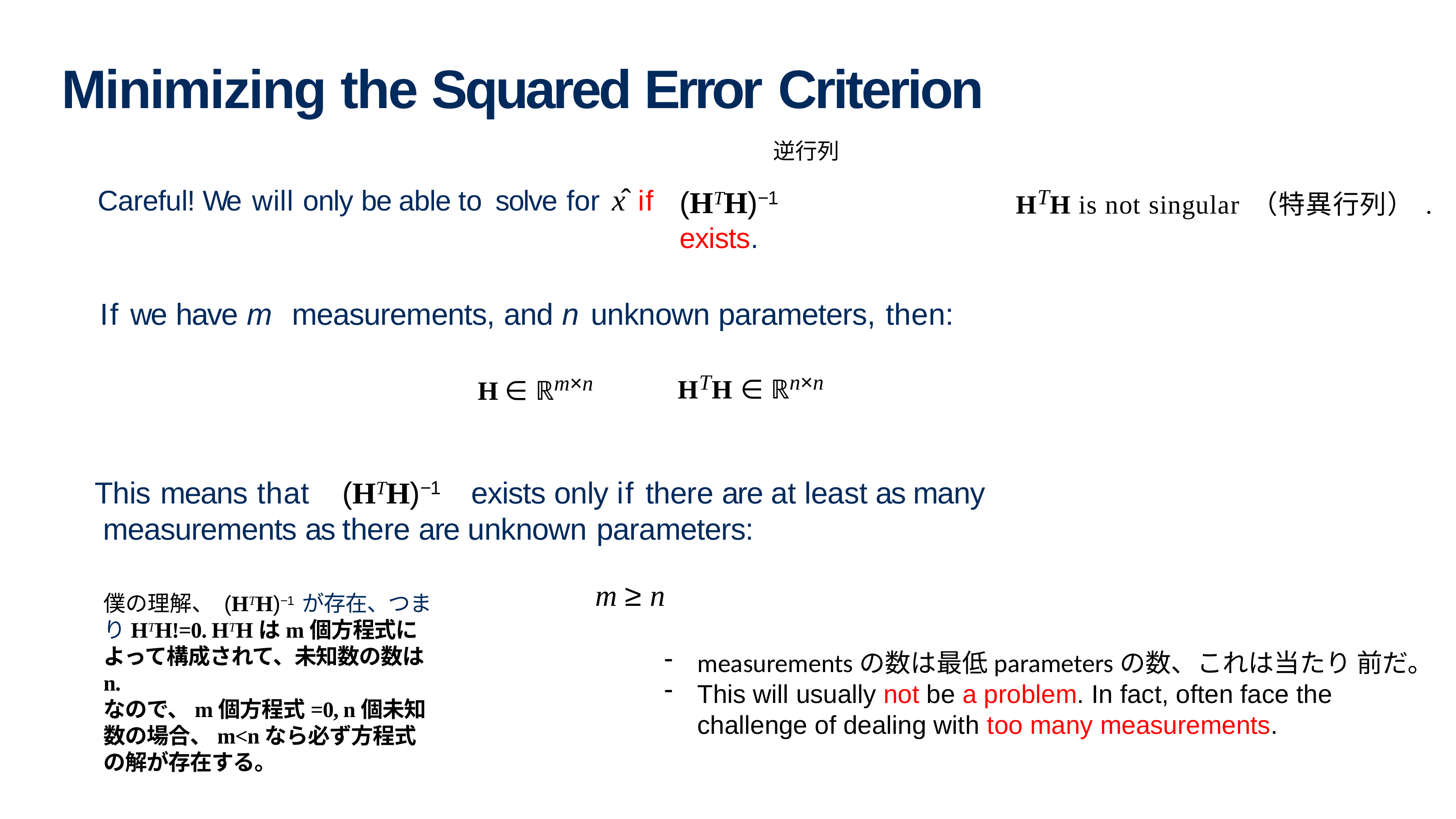

# Minimizing the Squared Error Criterion
逆行列
HTH is not singular（特異行列）.
Careful! We  will only be able to solve for	x̂ if
(HTH)−1	exists.
If we have m
measurements, and n
unknown parameters, then:
HTH ∈ ℝn×n
H ∈ ℝm×n
This means that	(HTH)−1	exists only if there are at least as many  measurements as there are unknown parameters:
m ≥ n
僕の理解、 (HTH)−1	が存在、つまりHTH!=0. HTHはm個方程式によって構成されて、未知数の数はn.
なので、m個方程式=0, n個未知数の場合、m<nなら必ず方程式の解が存在する。
measurementsの数は最低parametersの数、これは当たり 前だ。
This will usually not be a problem. In fact, often face the challenge of dealing with too many measurements.